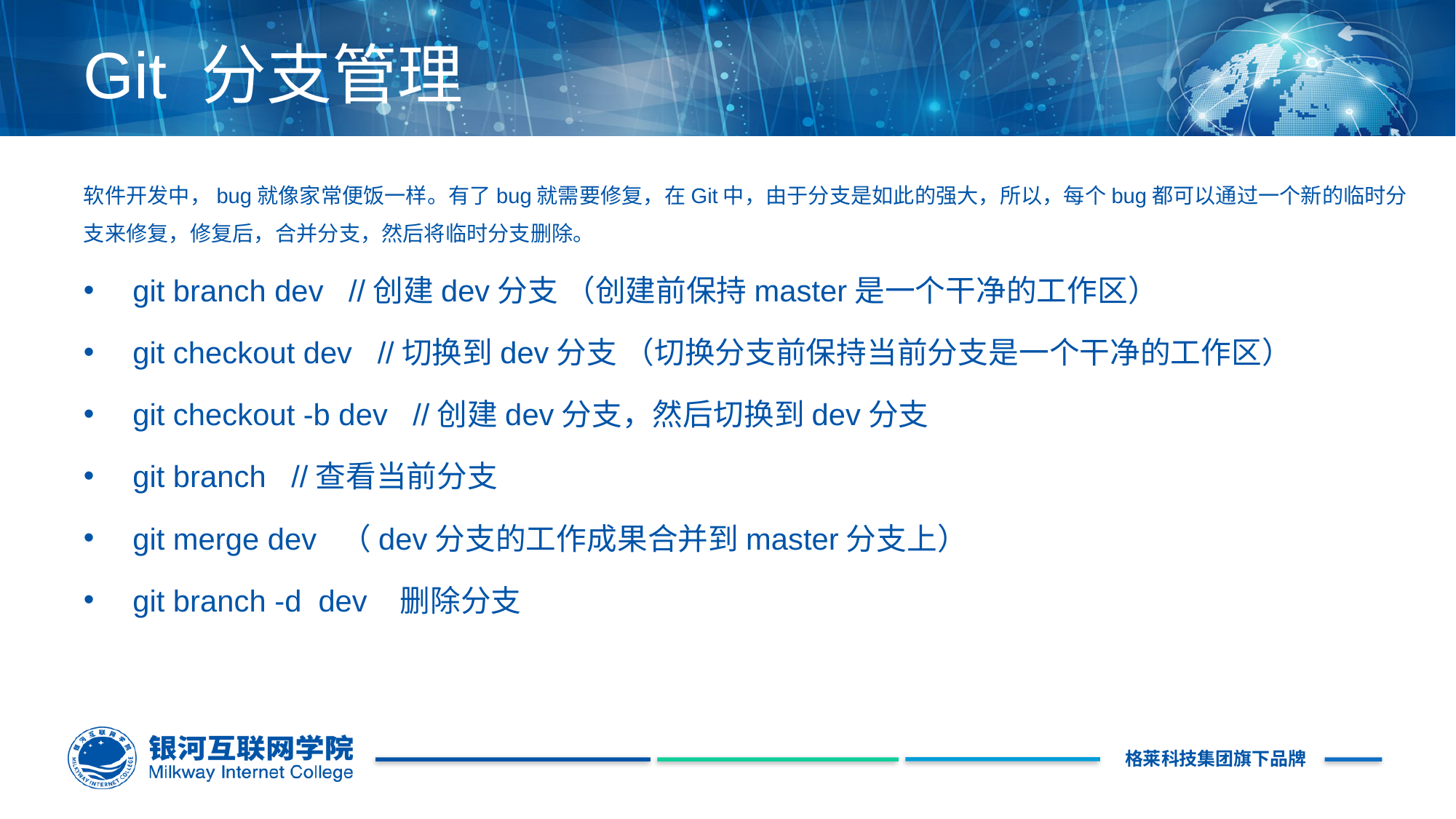

# Git 分支管理
软件开发中，bug就像家常便饭一样。有了bug就需要修复，在Git中，由于分支是如此的强大，所以，每个bug都可以通过一个新的临时分支来修复，修复后，合并分支，然后将临时分支删除。
git branch dev   //创建dev分支 （创建前保持master是一个干净的工作区）
git checkout dev   //切换到dev分支 （切换分支前保持当前分支是一个干净的工作区）
git checkout -b dev   //创建dev分支，然后切换到dev分支
git branch   //查看当前分支
git merge dev  （dev分支的工作成果合并到master分支上）
git branch -d  dev   删除分支